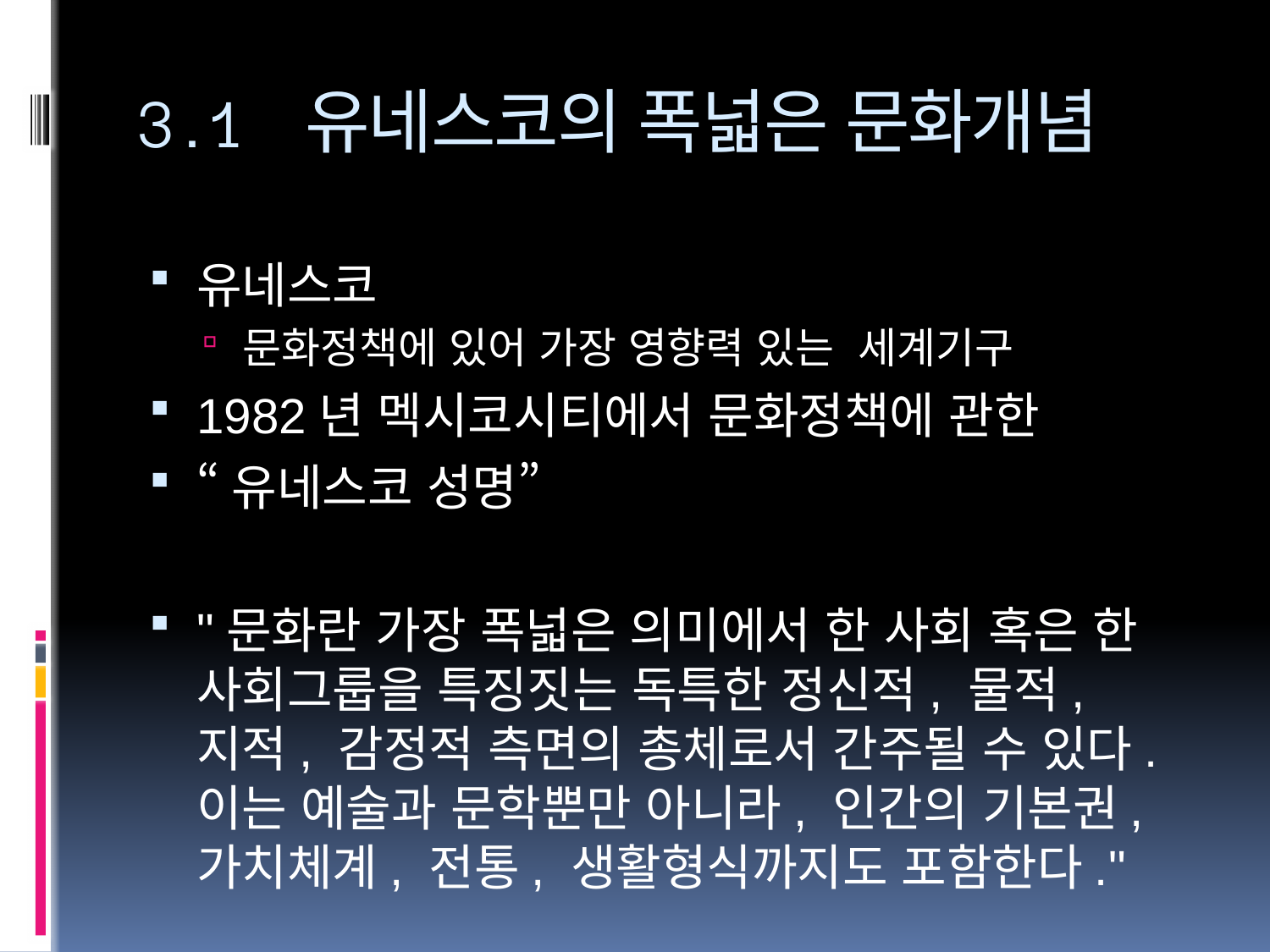

# 3.1 유네스코의 폭넓은 문화개념
유네스코
문화정책에 있어 가장 영향력 있는  세계기구
1982년 멕시코시티에서 문화정책에 관한
“유네스코 성명”

"문화란 가장 폭넓은 의미에서 한 사회 혹은 한 사회그룹을 특징짓는 독특한 정신적, 물적, 지적, 감정적 측면의 총체로서 간주될 수 있다. 이는 예술과 문학뿐만 아니라, 인간의 기본권, 가치체계, 전통, 생활형식까지도 포함한다."